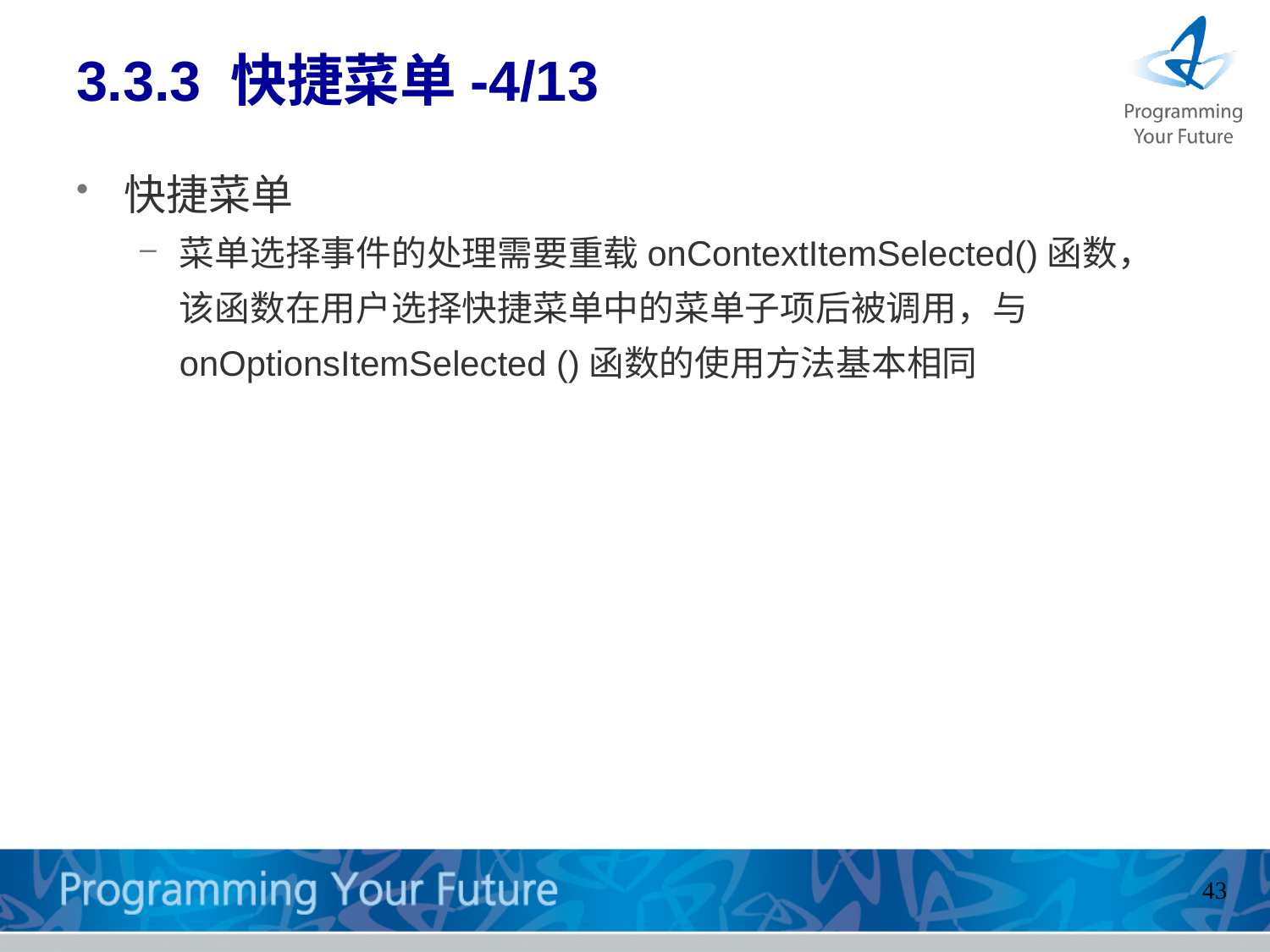

# 3.3.3 快捷菜单-4/13
快捷菜单
菜单选择事件的处理需要重载onContextItemSelected()函数，该函数在用户选择快捷菜单中的菜单子项后被调用，与onOptionsItemSelected ()函数的使用方法基本相同